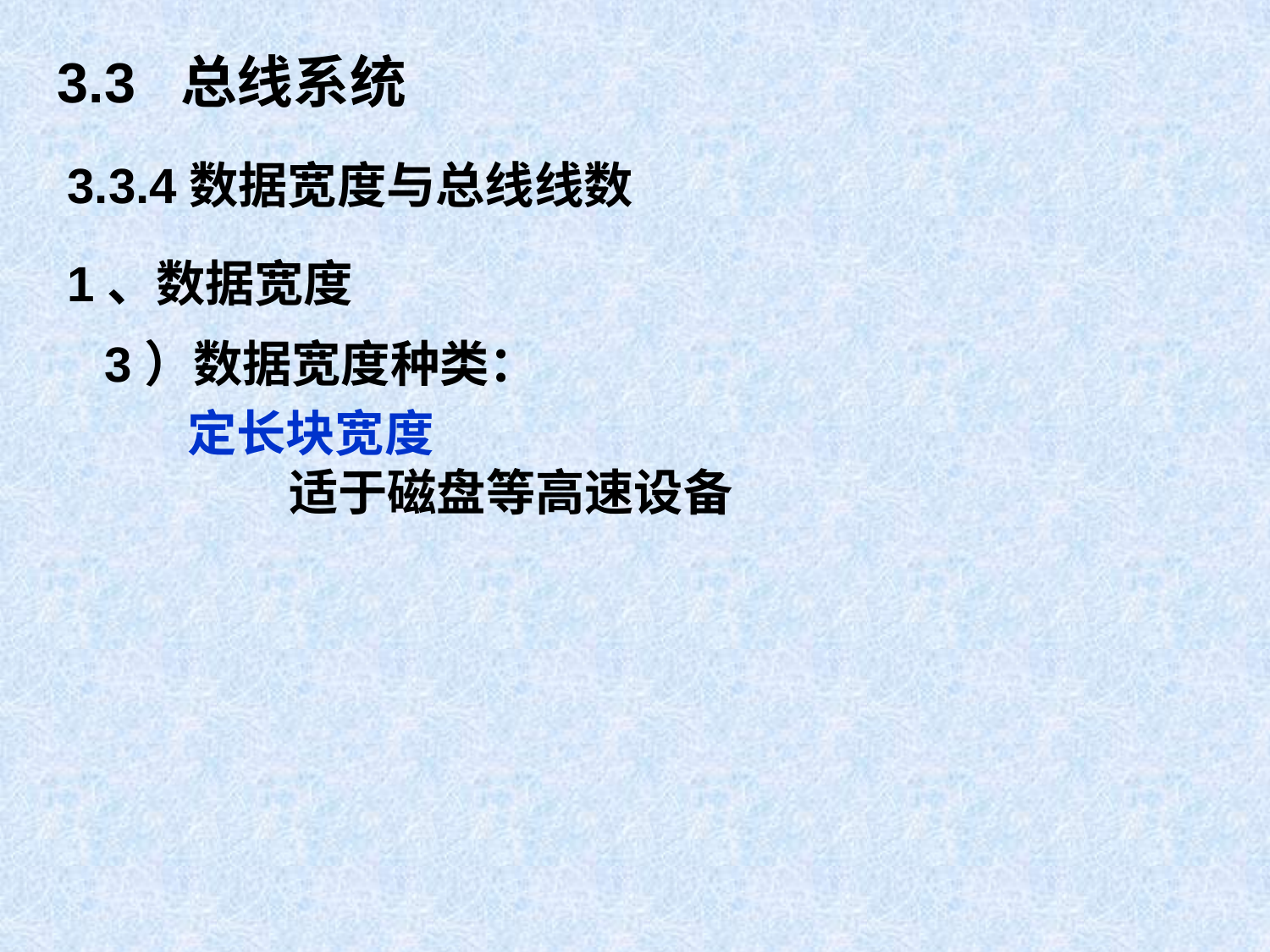

3.3  总线系统
3.3.4数据宽度与总线线数

1、数据宽度
3）数据宽度种类：
定长块宽度
        适于磁盘等高速设备